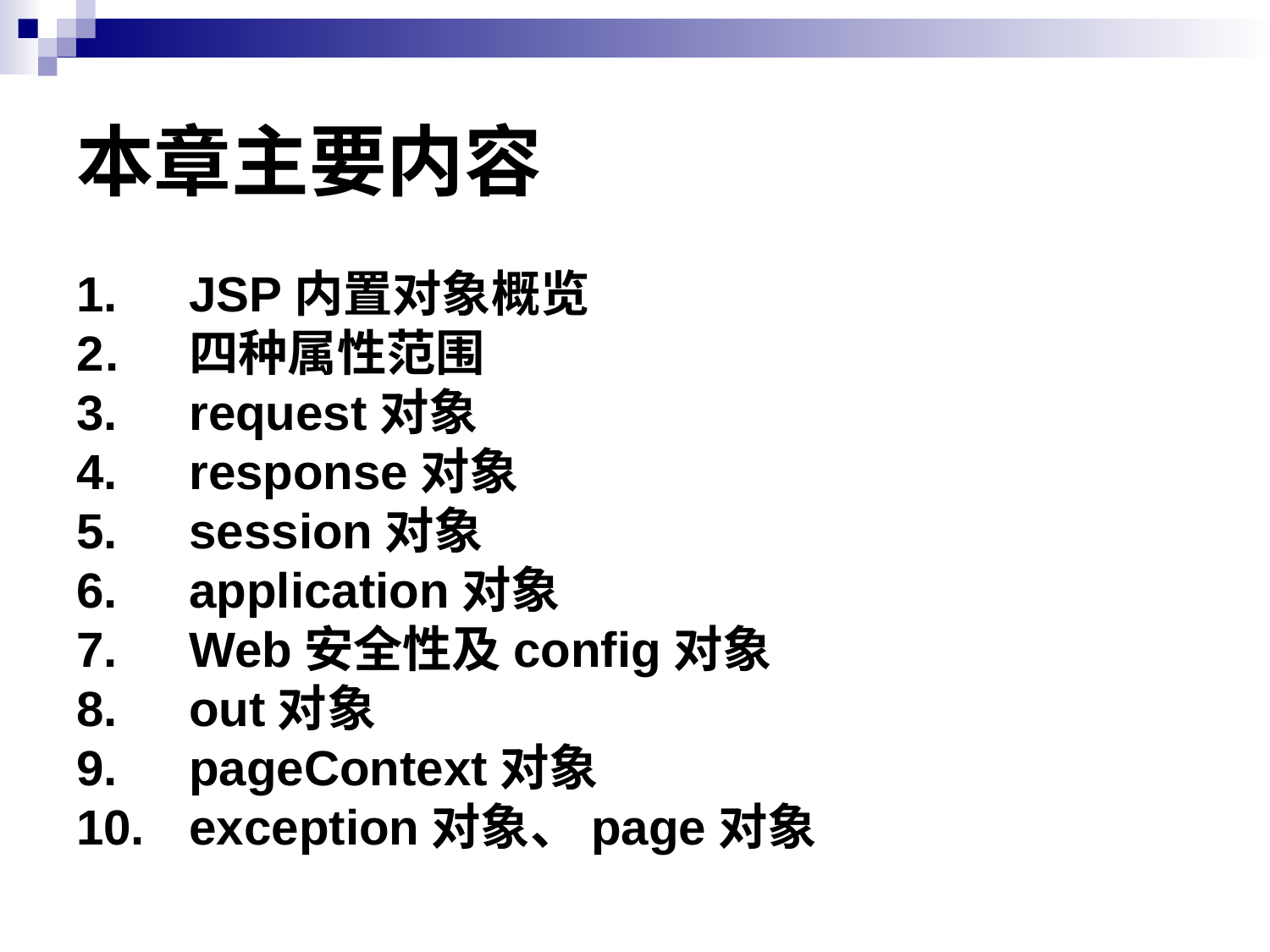

# 本章主要内容
JSP内置对象概览
四种属性范围
request对象
response对象
session对象
application对象
Web安全性及config对象
out对象
pageContext对象
exception对象、page对象
1